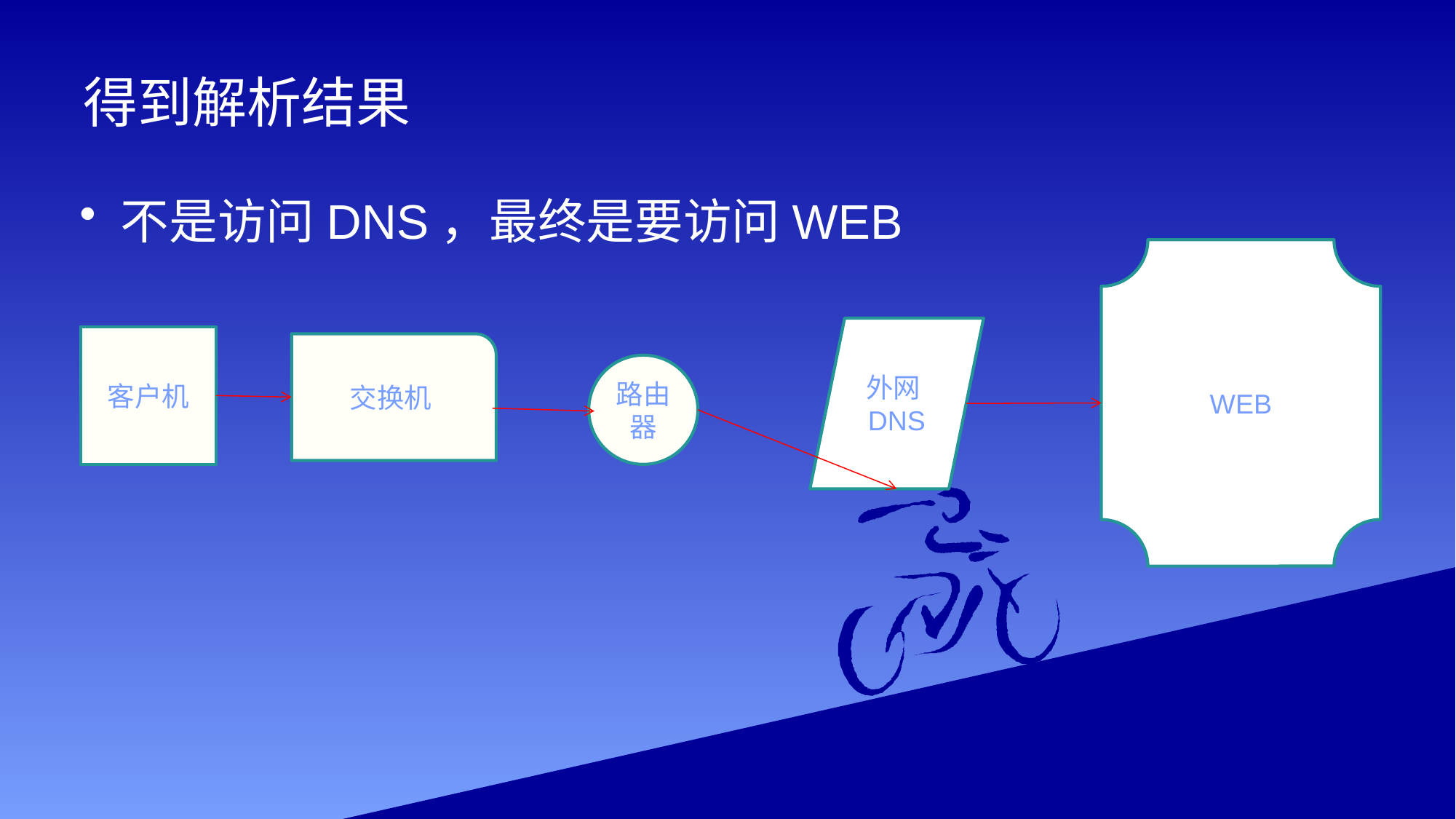

# 得到解析结果
不是访问DNS，最终是要访问WEB

WEB
外网DNS
客户机
交换机
路由器